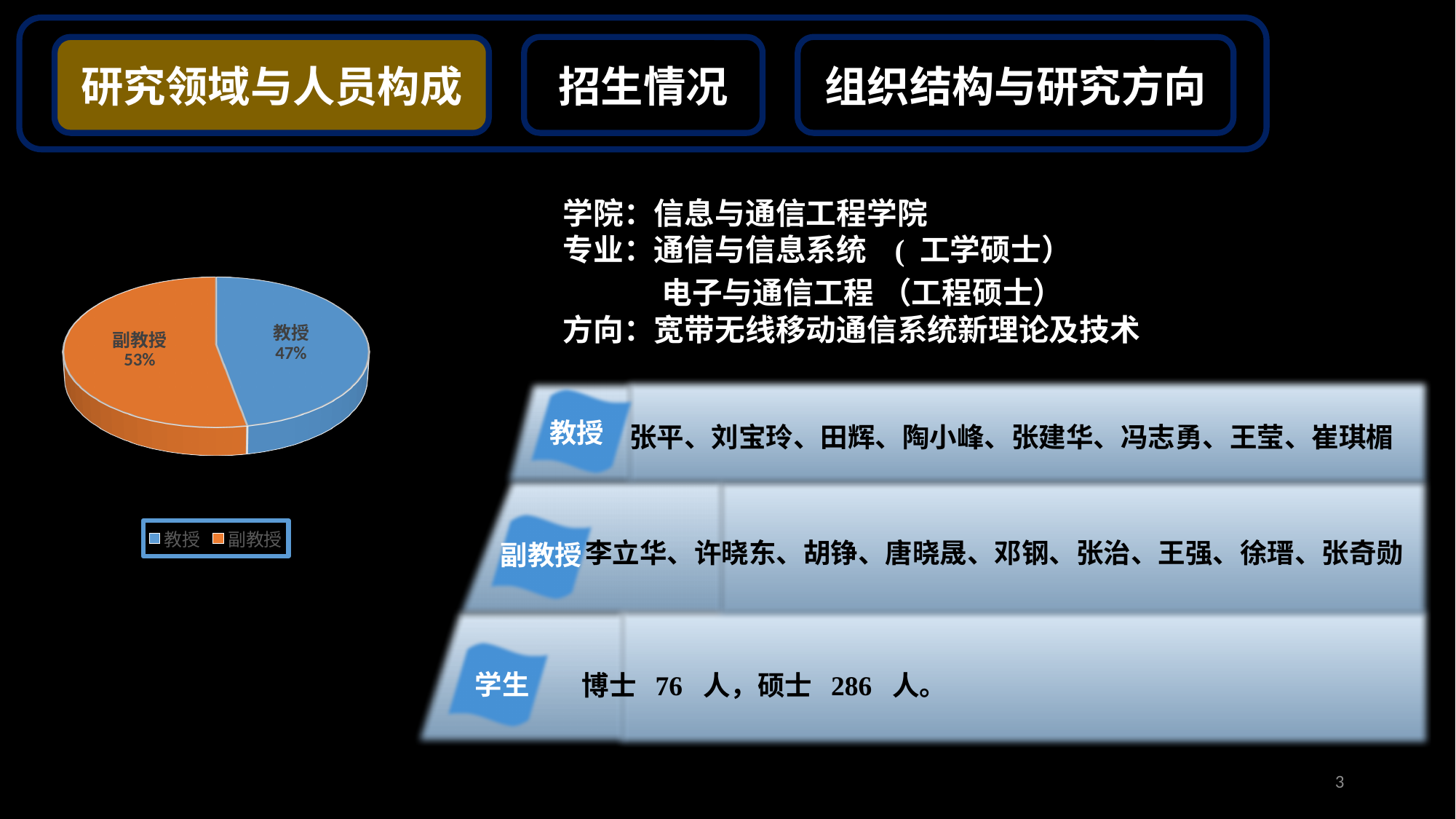

研究领域与人员构成
招生情况
组织结构与研究方向

学院：信息与通信工程学院
专业：通信与信息系统   ( 工学硕士）
           电子与通信工程 （工程硕士）
方向：宽带无线移动通信系统新理论及技术

[unsupported chart]

教授
张平、刘宝玲、田辉、陶小峰、张建华、冯志勇、王莹、崔琪楣

副教授
李立华、许晓东、胡铮、唐晓晟、邓钢、张治、王强、徐瑨、张奇勋

  博士  76  人，硕士  286  人。

学生
3